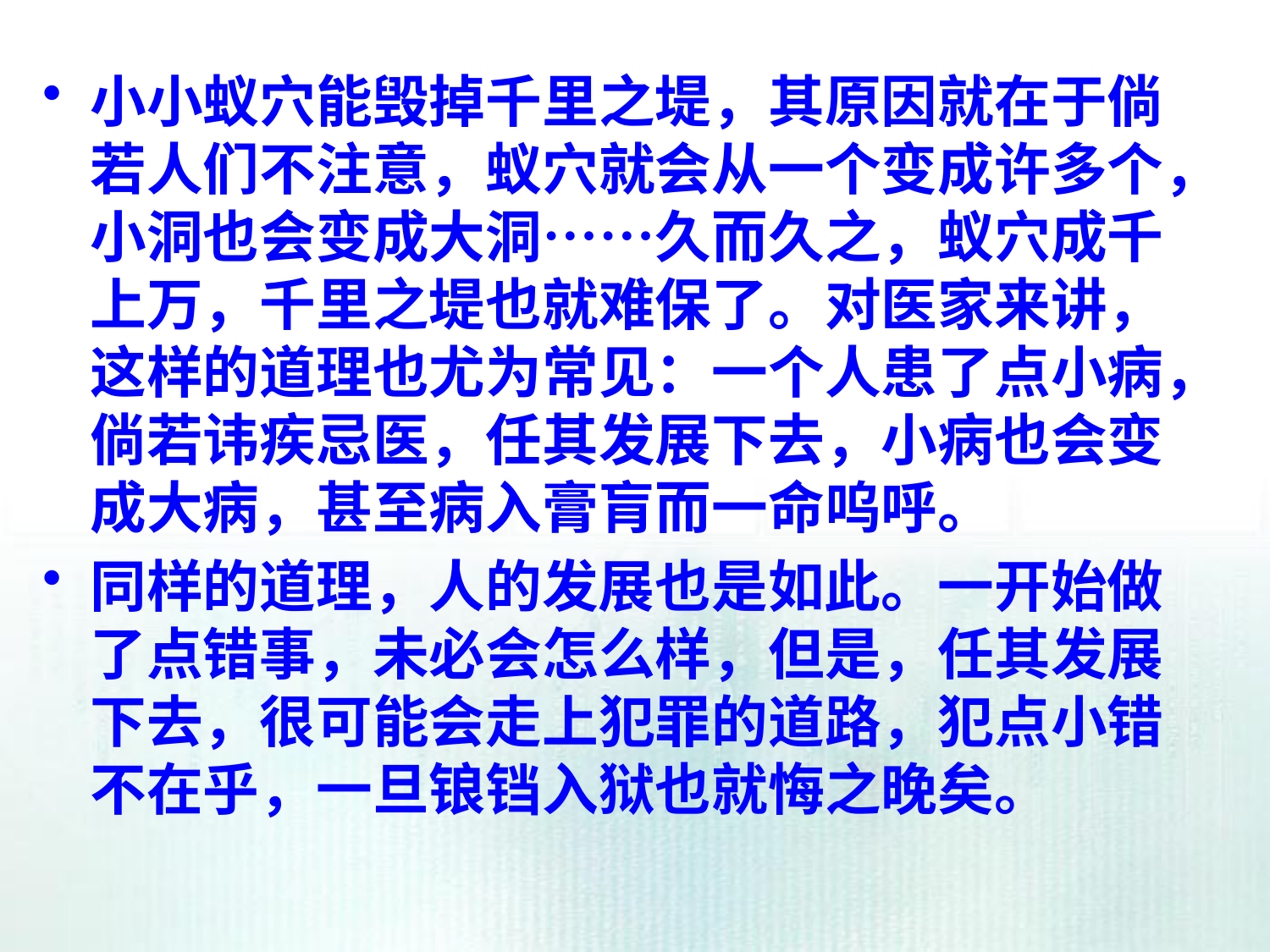

#
小小蚁穴能毁掉千里之堤，其原因就在于倘若人们不注意，蚁穴就会从一个变成许多个，小洞也会变成大洞……久而久之，蚁穴成千上万，千里之堤也就难保了。对医家来讲，这样的道理也尤为常见：一个人患了点小病，倘若讳疾忌医，任其发展下去，小病也会变成大病，甚至病入膏肓而一命呜呼。
同样的道理，人的发展也是如此。一开始做了点错事，未必会怎么样，但是，任其发展下去，很可能会走上犯罪的道路，犯点小错不在乎，一旦锒铛入狱也就悔之晚矣。